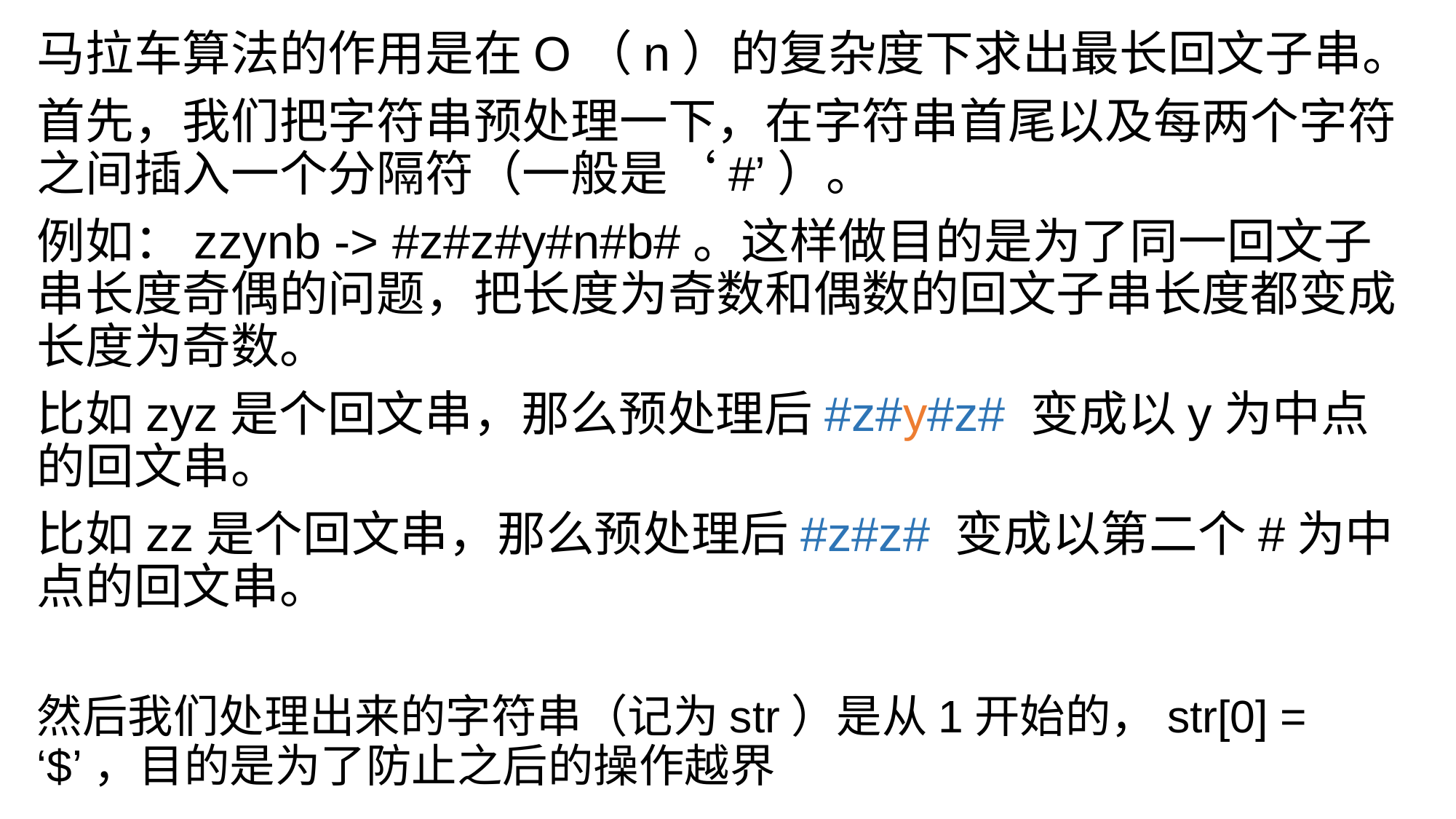

马拉车算法的作用是在O（n）的复杂度下求出最长回文子串。
首先，我们把字符串预处理一下，在字符串首尾以及每两个字符之间插入一个分隔符（一般是‘#’）。
例如：zzynb -> #z#z#y#n#b#。这样做目的是为了同一回文子串长度奇偶的问题，把长度为奇数和偶数的回文子串长度都变成长度为奇数。
比如zyz是个回文串，那么预处理后#z#y#z# 变成以y为中点的回文串。
比如zz是个回文串，那么预处理后#z#z# 变成以第二个#为中点的回文串。

然后我们处理出来的字符串（记为str）是从1开始的，str[0] = ‘$’，目的是为了防止之后的操作越界